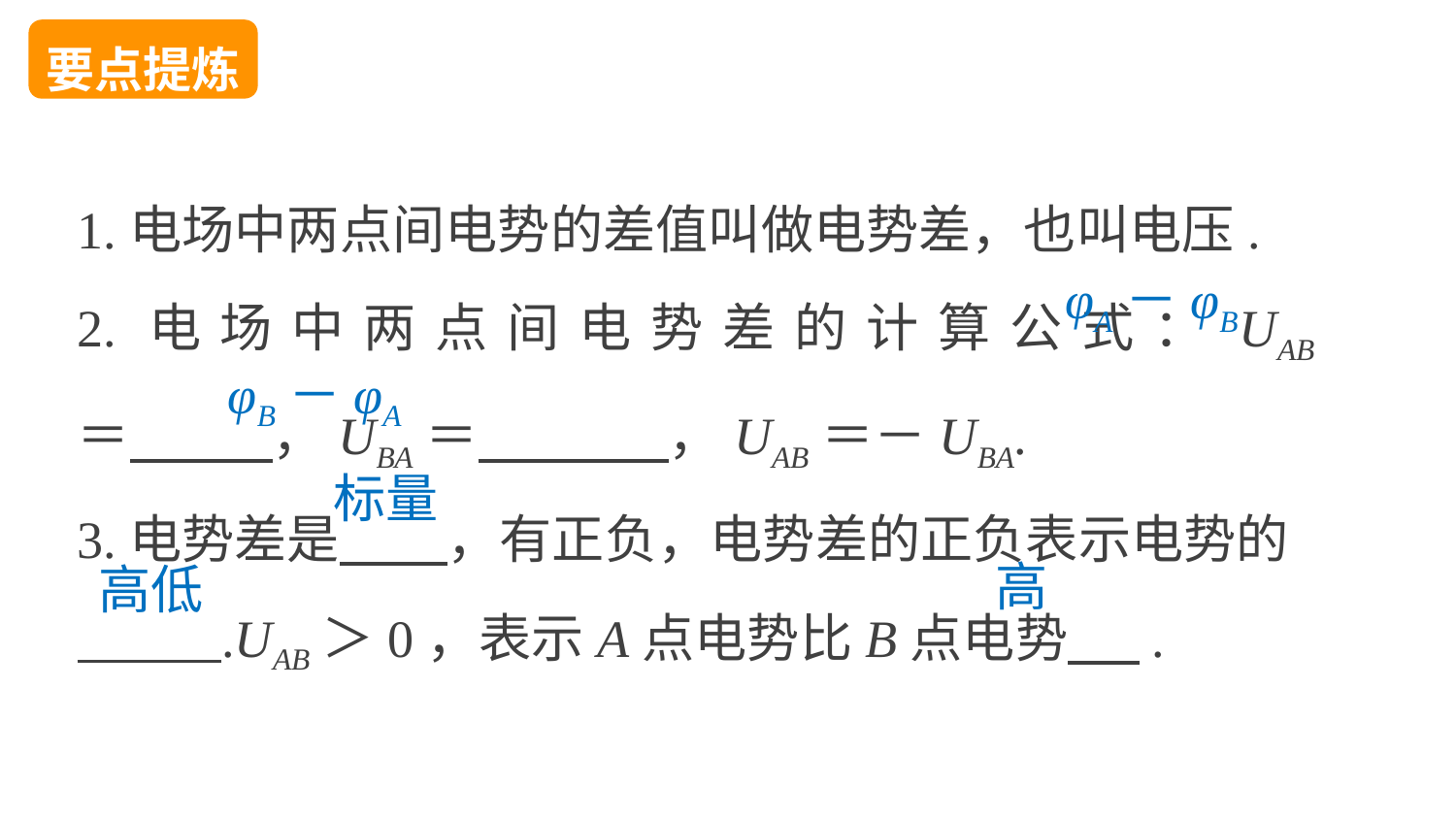

要点提炼
1.电场中两点间电势的差值叫做电势差，也叫电压.
2.电场中两点间电势差的计算公式：UAB＝            ，UBA＝                ，UAB＝－UBA.
3.电势差是         ，有正负，电势差的正负表示电势的
           .UAB＞0，表示A点电势比B点电势      .
φA－φB
φB－φA
标量
高
高低